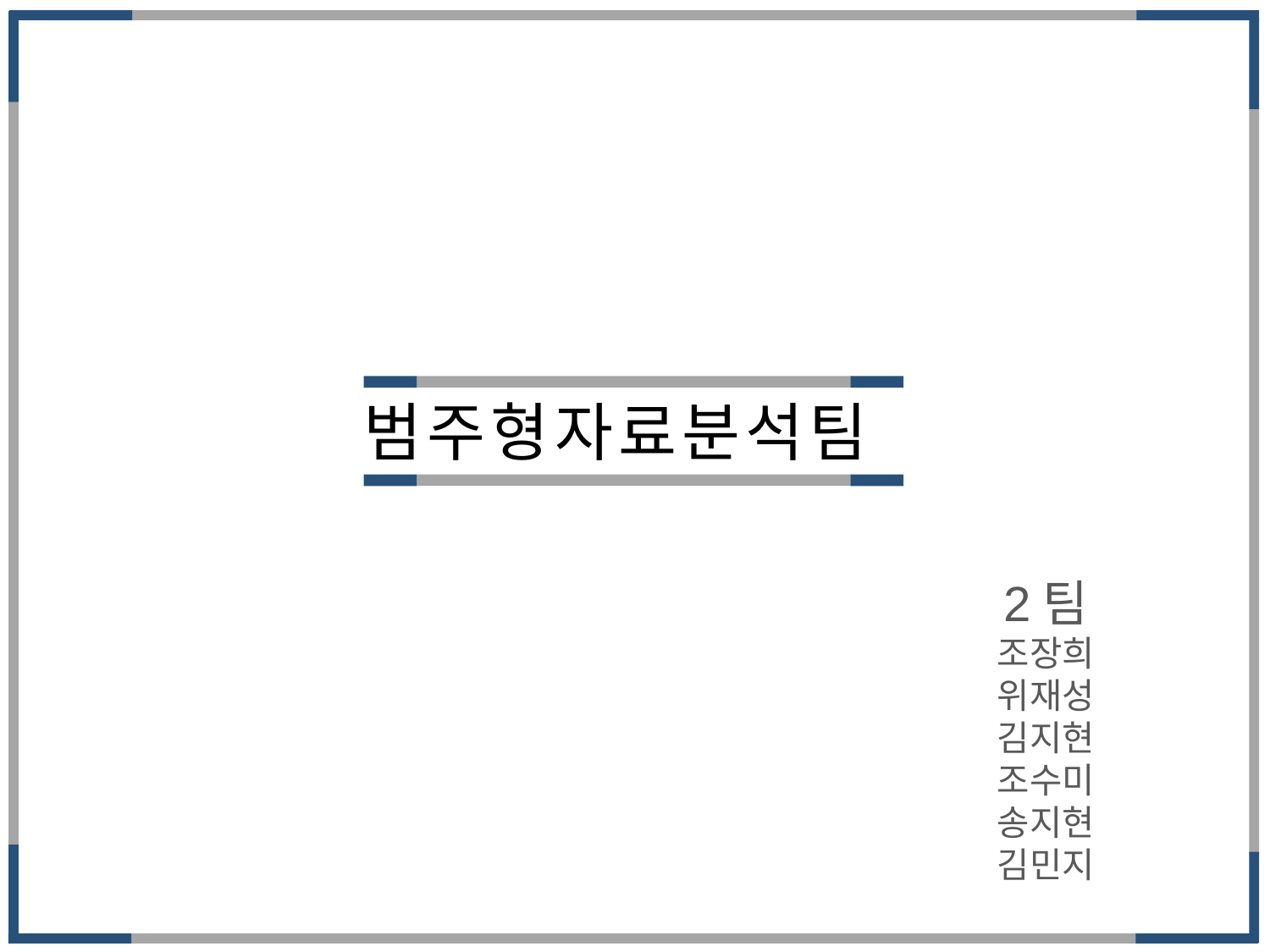

범주형자료분석팀
2팀
조장희
위재성
김지현
조수미
송지현
김민지